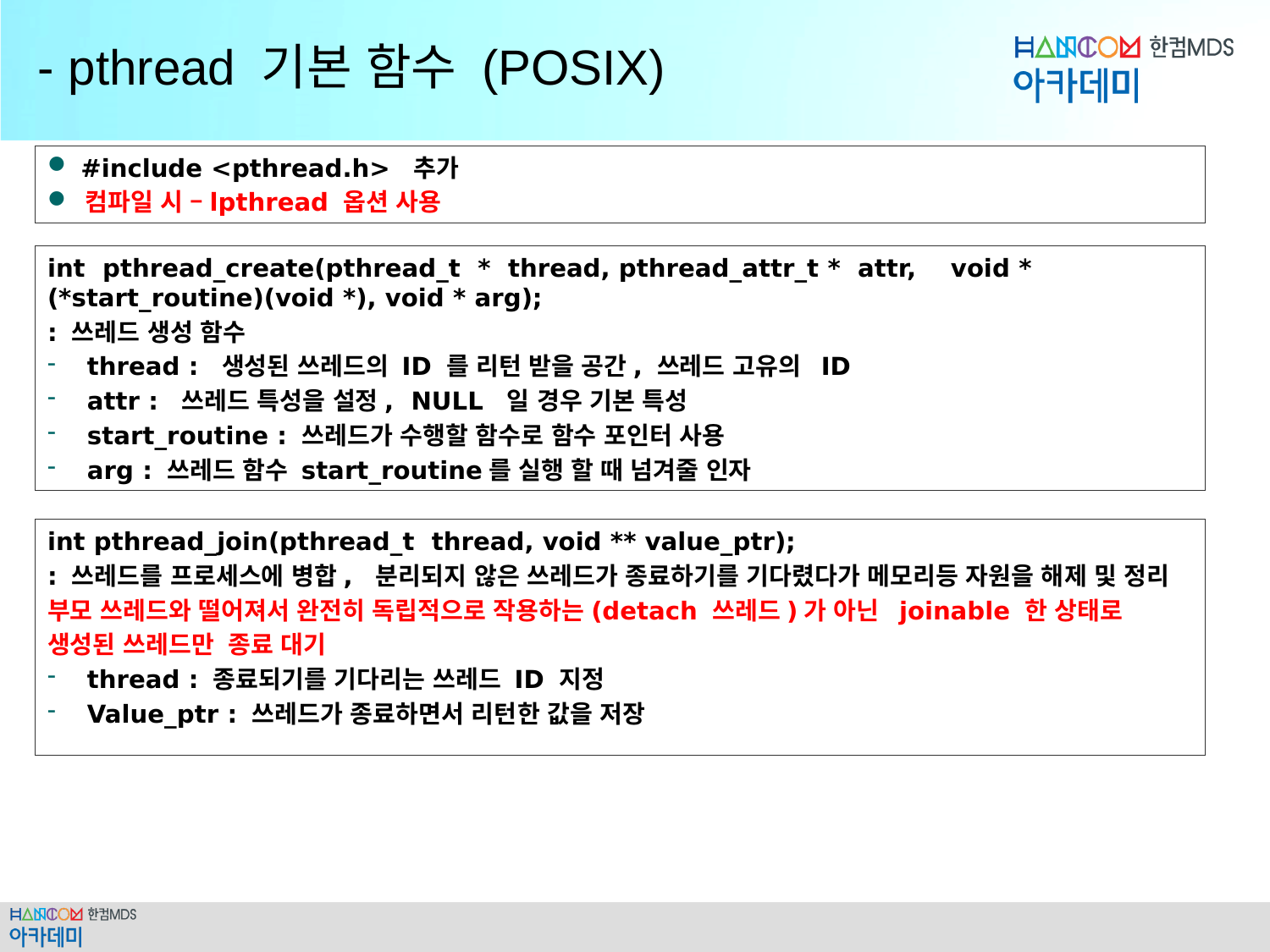

# - pthread 기본 함수 (POSIX)
 #include <pthread.h>  추가
 컴파일 시 –lpthread 옵션 사용
int  pthread_create(pthread_t  *  thread, pthread_attr_t *  attr,    void * (*start_routine)(void *), void * arg);
: 쓰레드 생성 함수
thread :  생성된 쓰레드의 ID 를 리턴 받을 공간, 쓰레드 고유의  ID
attr :  쓰레드 특성을 설정,  NULL  일 경우 기본 특성
start_routine : 쓰레드가 수행할 함수로 함수 포인터 사용
arg : 쓰레드 함수 start_routine를 실행 할 때 넘겨줄 인자
int pthread_join(pthread_t  thread, void ** value_ptr);
: 쓰레드를 프로세스에 병합,  분리되지 않은 쓰레드가 종료하기를 기다렸다가 메모리등 자원을 해제 및 정리
부모 쓰레드와 떨어져서 완전히 독립적으로 작용하는(detach 쓰레드)가 아닌  joinable 한 상태로
생성된 쓰레드만  종료 대기
thread : 종료되기를 기다리는 쓰레드 ID 지정
Value_ptr : 쓰레드가 종료하면서 리턴한 값을 저장